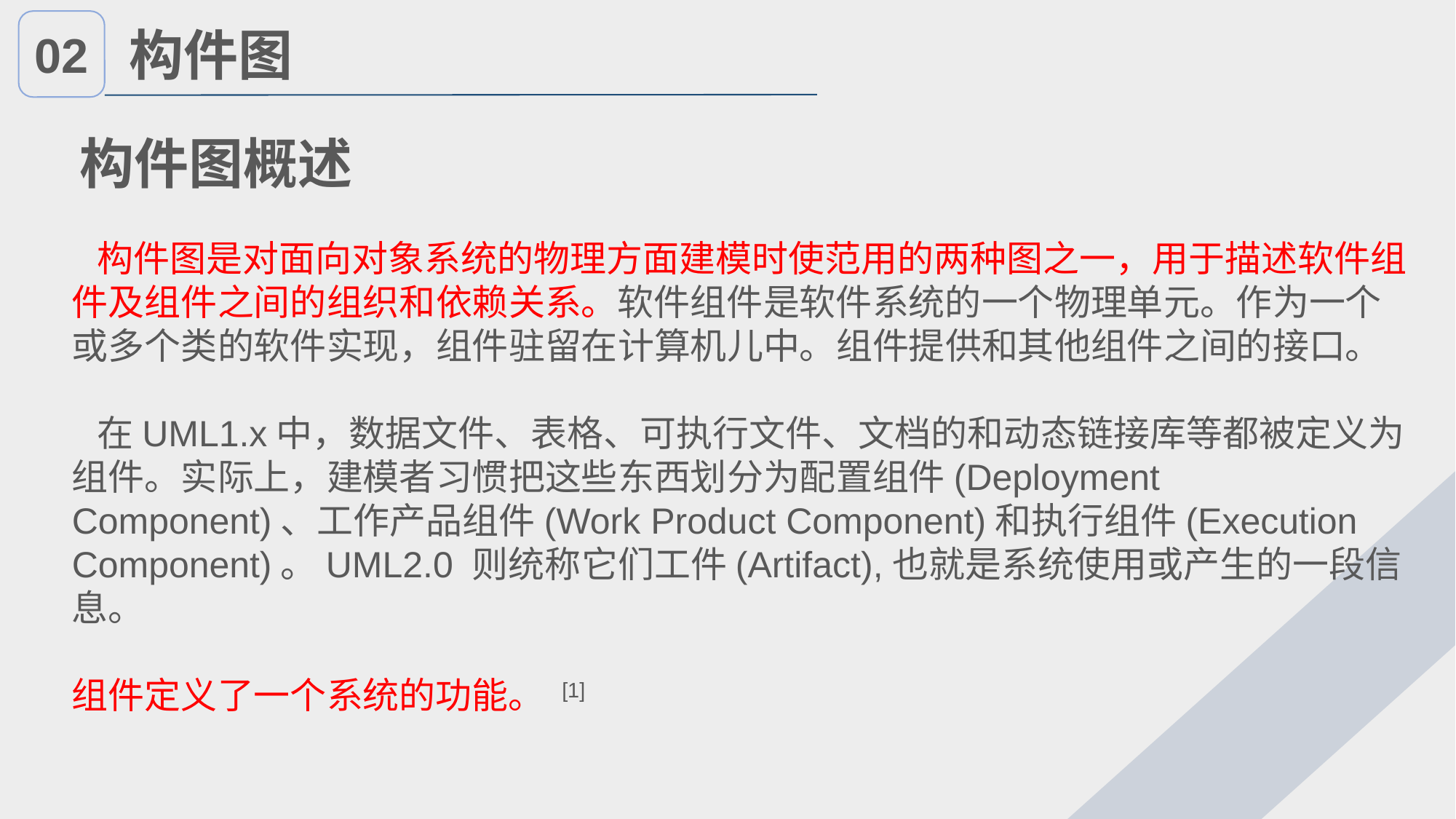

02
构件图
构件图概述
  构件图是对面向对象系统的物理方面建模时使范用的两种图之一，用于描述软件组件及组件之间的组织和依赖关系。软件组件是软件系统的一个物理单元。作为一个或多个类的软件实现，组件驻留在计算机儿中。组件提供和其他组件之间的接口。

  在UML1.x中，数据文件、表格、可执行文件、文档的和动态链接库等都被定义为组件。实际上，建模者习惯把这些东西划分为配置组件(Deployment Component)、工作产品组件(Work Product Component)和执行组件(Execution Component)。UML2.0 则统称它们工件(Artifact),也就是系统使用或产生的一段信息。

组件定义了一个系统的功能。 [1]